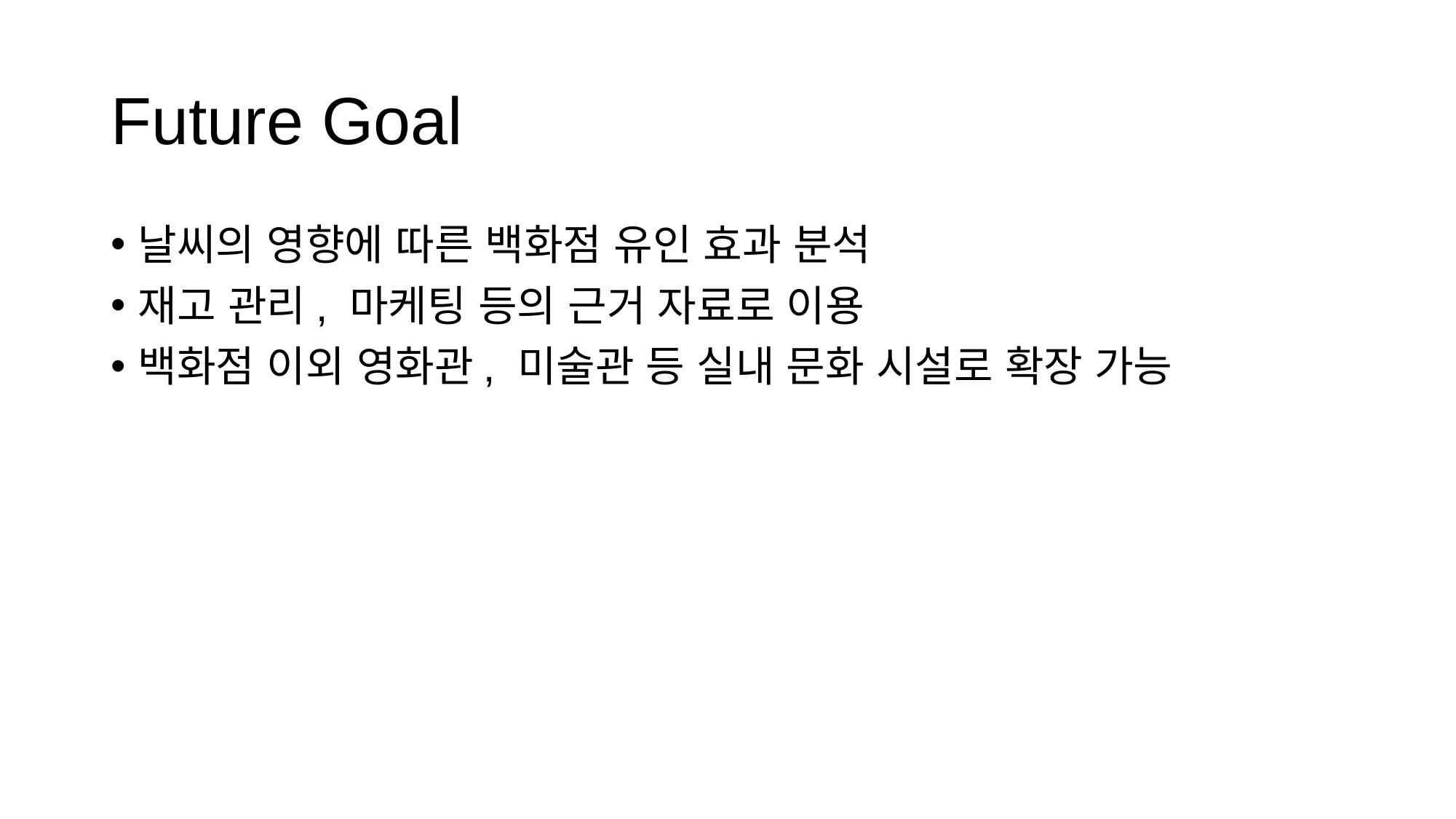

# Future Goal
날씨의 영향에 따른 백화점 유인 효과 분석
재고 관리, 마케팅 등의 근거 자료로 이용
백화점 이외 영화관, 미술관 등 실내 문화 시설로 확장 가능